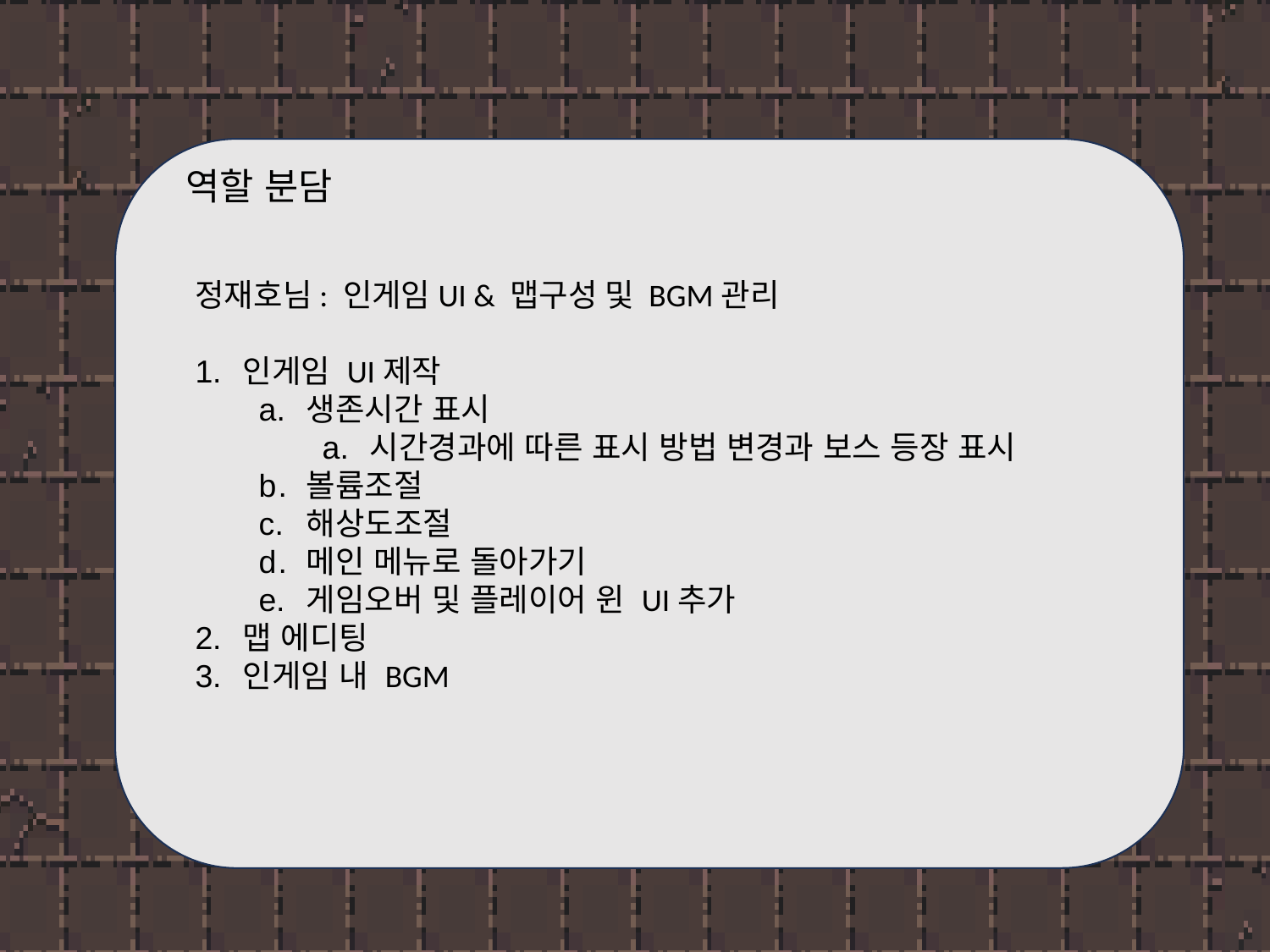

역할 분담
정재호님: 인게임UI & 맵구성 및 BGM관리

인게임 UI제작
생존시간 표시
시간경과에 따른 표시 방법 변경과 보스 등장 표시
볼륨조절
해상도조절
메인 메뉴로 돌아가기
게임오버 및 플레이어 윈 UI추가
맵 에디팅
인게임 내 BGM